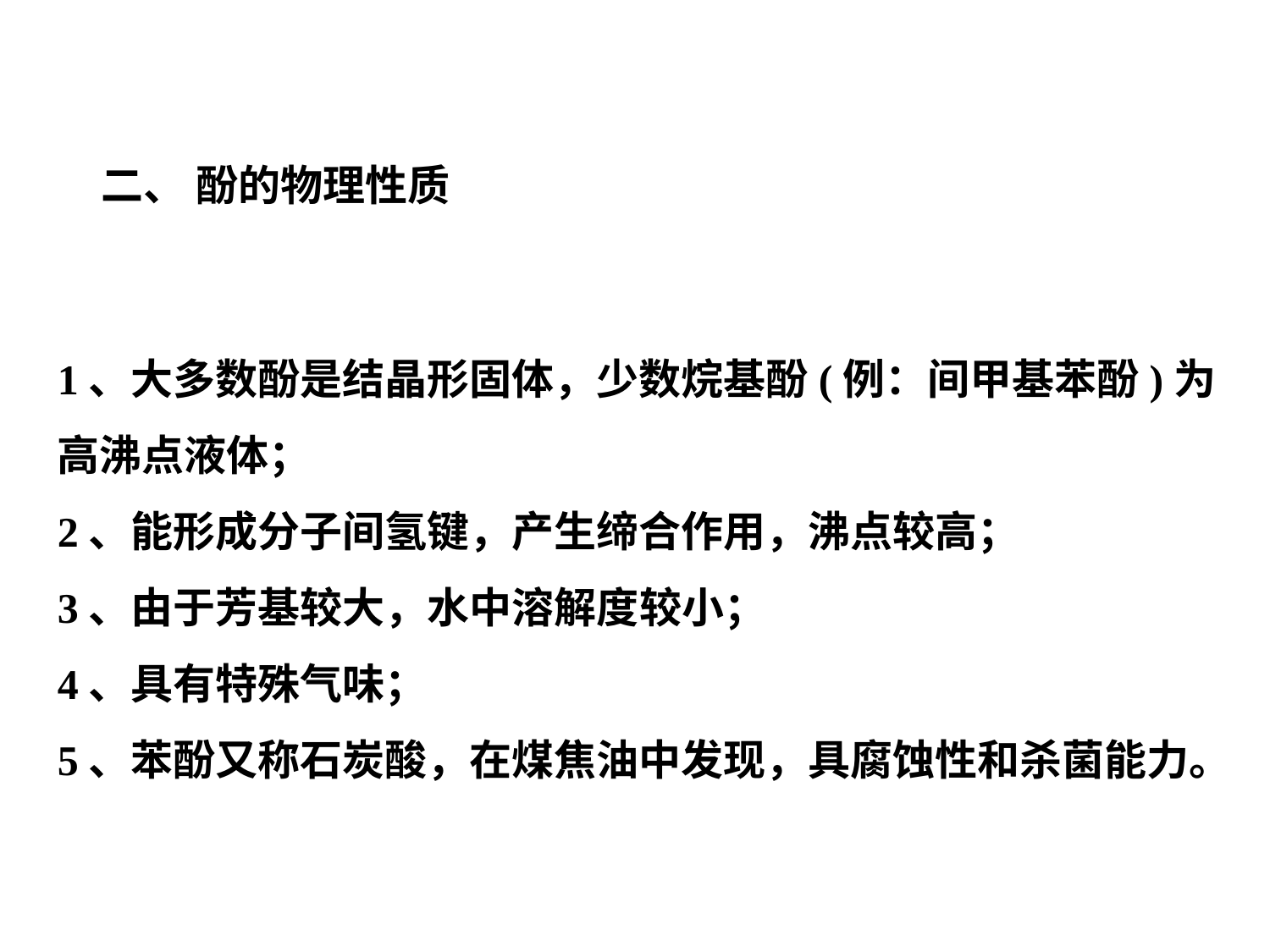

二、 酚的物理性质
1、大多数酚是结晶形固体，少数烷基酚(例：间甲基苯酚)为高沸点液体；
2、能形成分子间氢键，产生缔合作用，沸点较高；
3、由于芳基较大，水中溶解度较小；
4、具有特殊气味；
5、苯酚又称石炭酸，在煤焦油中发现，具腐蚀性和杀菌能力。